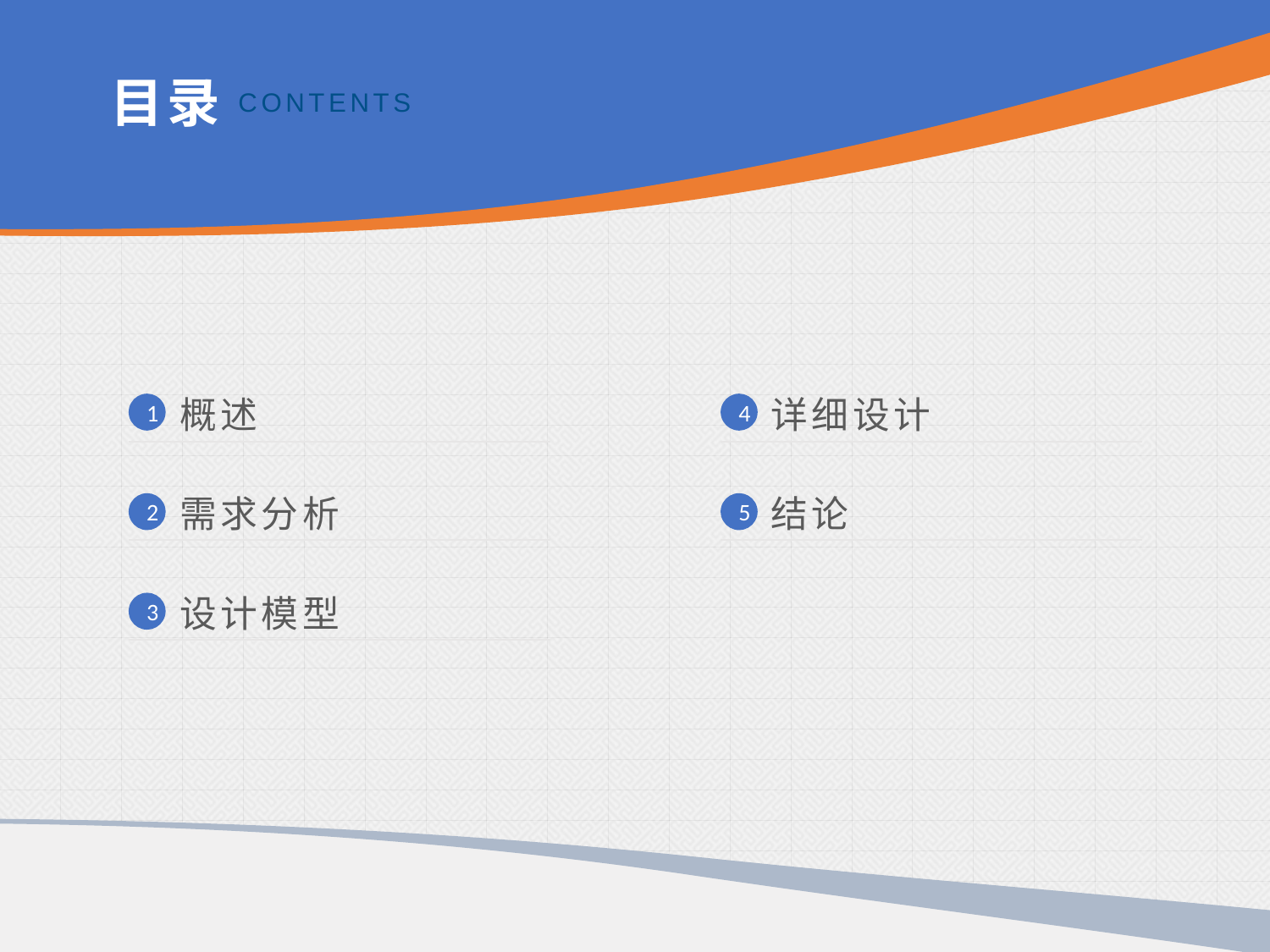

目录
CONTENTS
概述
1
详细设计
4
需求分析
2
结论
5
设计模型
3